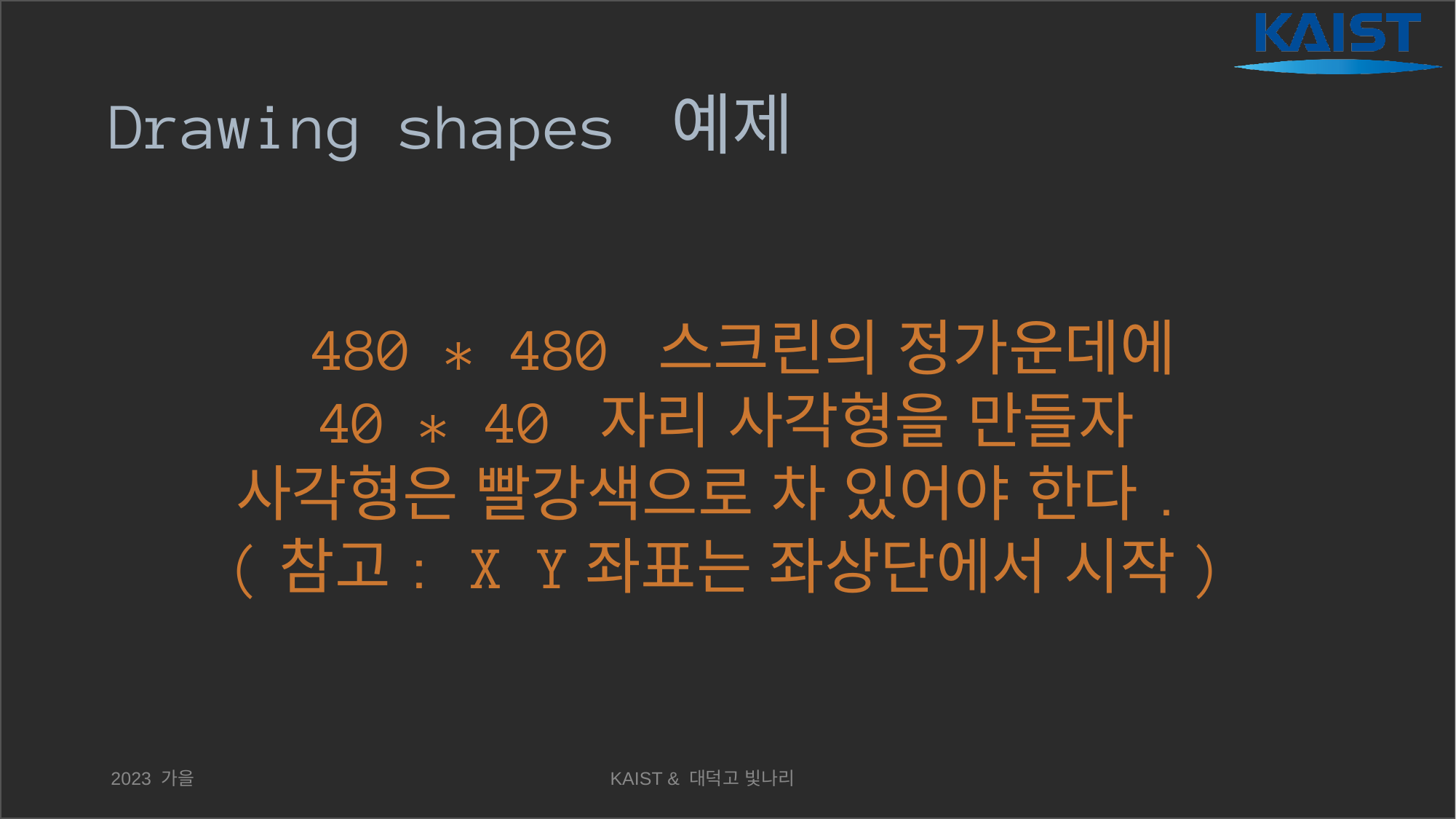

# Drawing shapes 예제
 480 * 480 스크린의 정가운데에
40 * 40 자리 사각형을 만들자
사각형은 빨강색으로 차 있어야 한다.
(참고: X Y좌표는 좌상단에서 시작)
2023 가을
KAIST & 대덕고 빛나리